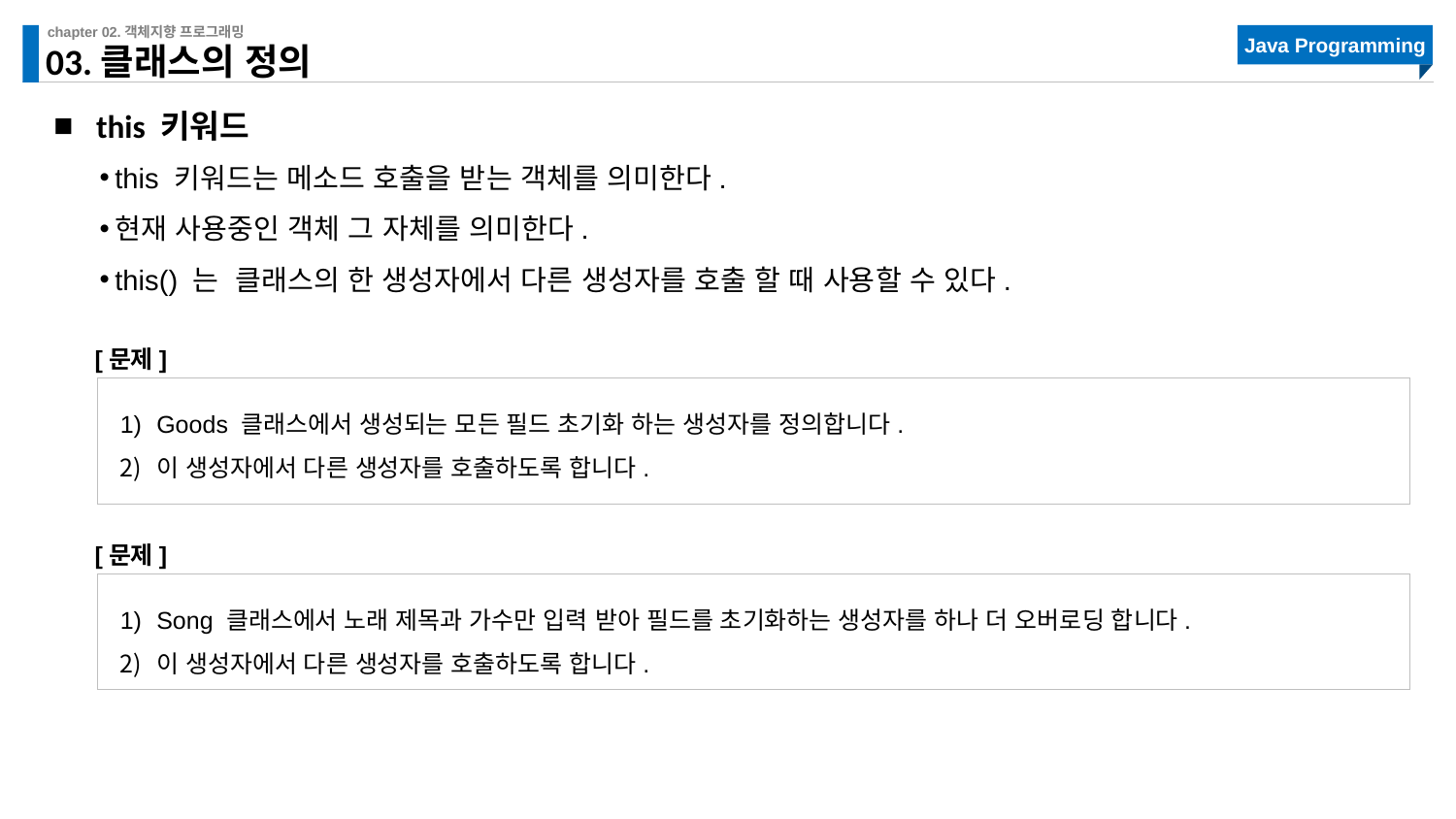

# 03.클래스의 정의
this 키워드
this 키워드는 메소드 호출을 받는 객체를 의미한다.
현재 사용중인 객체 그 자체를 의미한다.
this() 는  클래스의 한 생성자에서 다른 생성자를 호출 할 때 사용할 수 있다.

[문제]
Goods 클래스에서 생성되는 모든 필드 초기화 하는 생성자를 정의합니다.
이 생성자에서 다른 생성자를 호출하도록 합니다.

[문제]
Song 클래스에서 노래 제목과 가수만 입력 받아 필드를 초기화하는 생성자를 하나 더 오버로딩 합니다.
이 생성자에서 다른 생성자를 호출하도록 합니다.